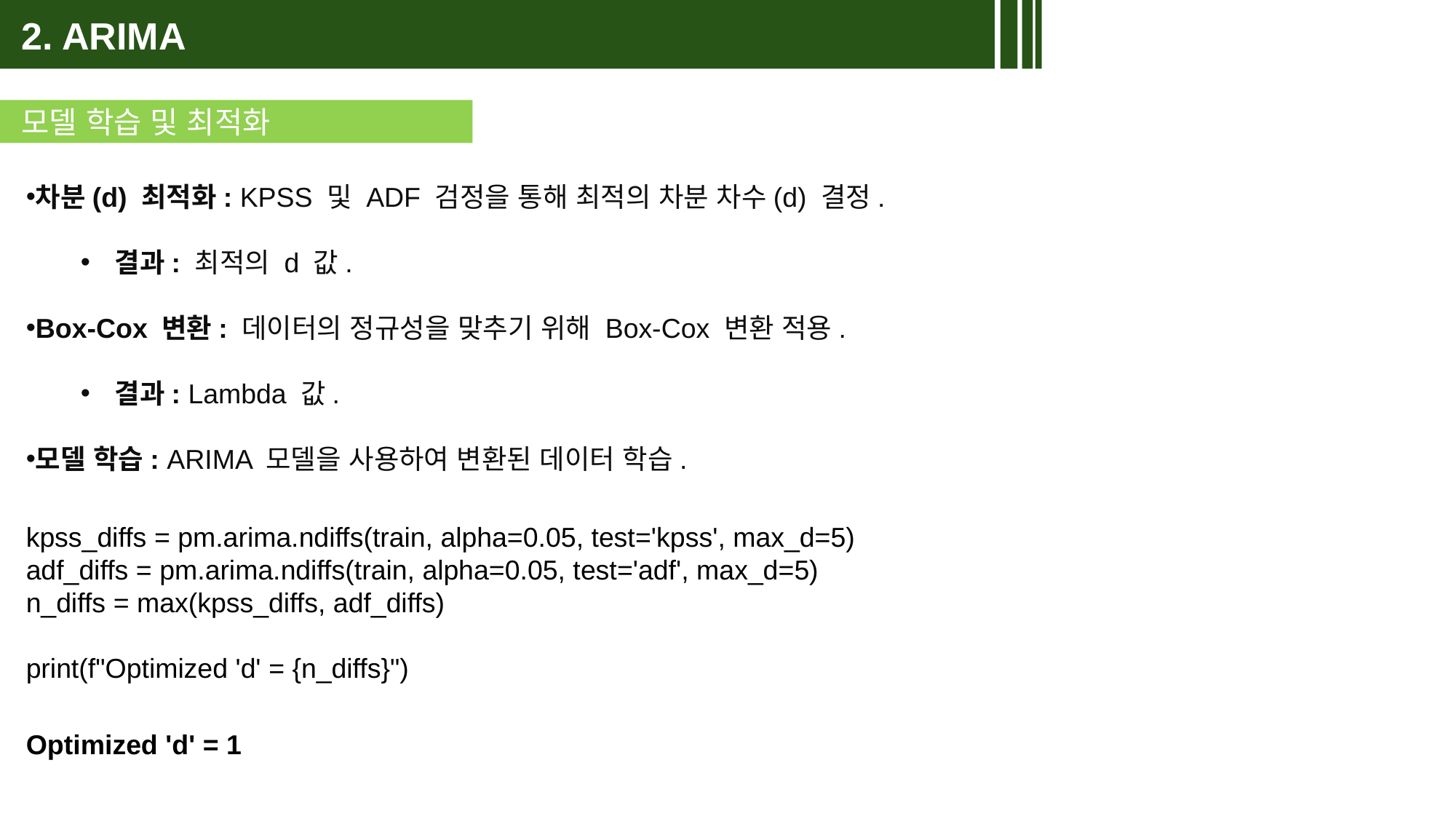

2. ARIMA

모델 학습 및 최적화
차분(d) 최적화: KPSS 및 ADF 검정을 통해 최적의 차분 차수(d) 결정.

결과: 최적의 d 값.

Box-Cox 변환: 데이터의 정규성을 맞추기 위해 Box-Cox 변환 적용.

결과: Lambda 값.

모델 학습: ARIMA 모델을 사용하여 변환된 데이터 학습.
kpss_diffs = pm.arima.ndiffs(train, alpha=0.05, test='kpss', max_d=5)
adf_diffs = pm.arima.ndiffs(train, alpha=0.05, test='adf', max_d=5)
n_diffs = max(kpss_diffs, adf_diffs)
print(f"Optimized 'd' = {n_diffs}")
Optimized 'd' = 1